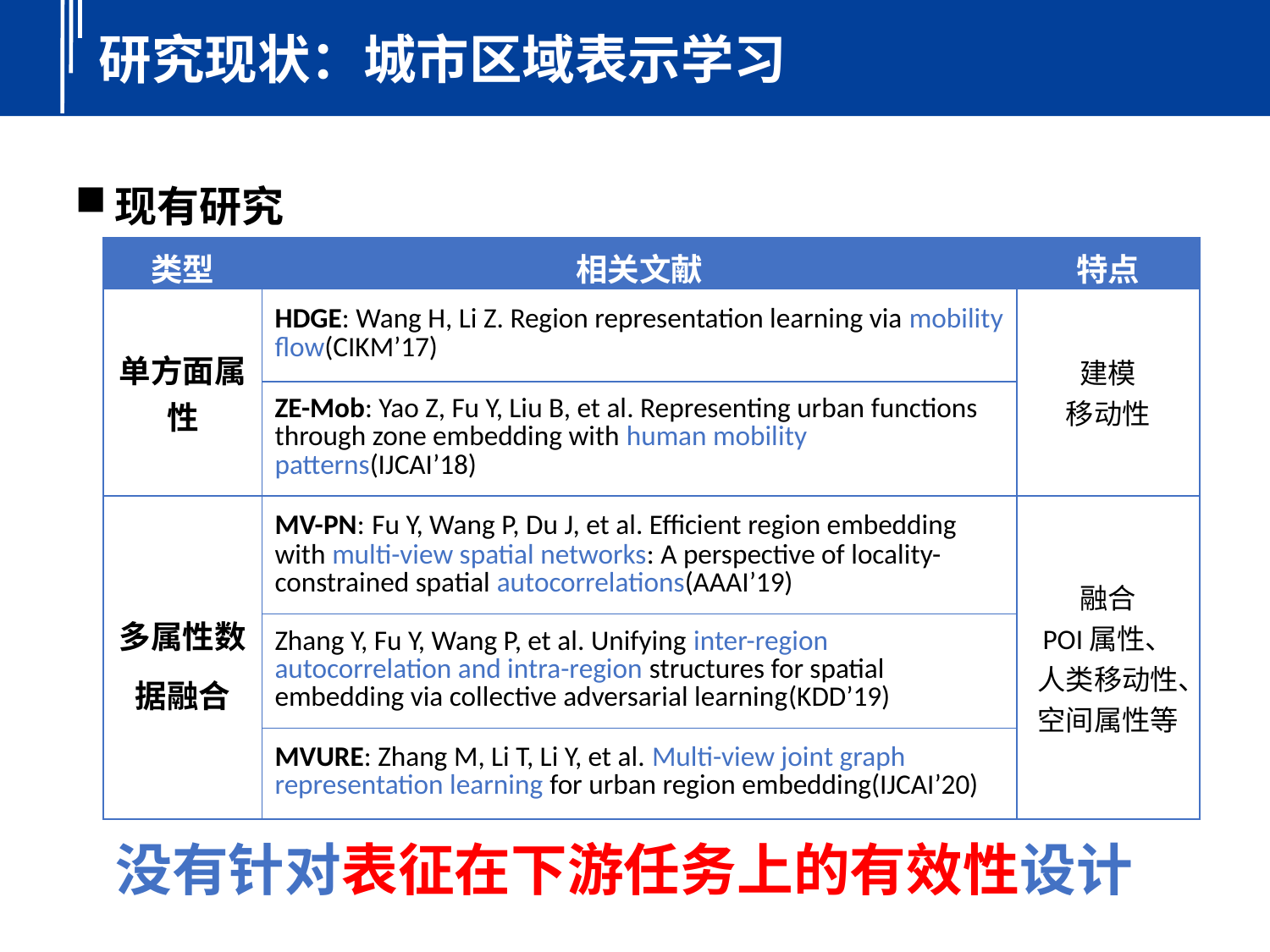

研究现状：城市区域表示学习
现有研究
| 类型 | 相关文献 | 特点 |
| --- | --- | --- |
| 单方面属性 | HDGE: Wang H, Li Z. Region representation learning via mobility flow(CIKM’17) | 建模 移动性 |
|  | ZE-Mob: Yao Z, Fu Y, Liu B, et al. Representing urban functions through zone embedding with human mobility patterns(IJCAI’18) |  |
| 多属性数据融合 | MV-PN: Fu Y, Wang P, Du J, et al. Efficient region embedding with multi-view spatial networks: A perspective of locality-constrained spatial autocorrelations(AAAI’19) | 融合 POI属性、 人类移动性、空间属性等 |
|  | Zhang Y, Fu Y, Wang P, et al. Unifying inter-region autocorrelation and intra-region structures for spatial embedding via collective adversarial learning(KDD’19) |  |
|  | MVURE: Zhang M, Li T, Li Y, et al. Multi-view joint graph representation learning for urban region embedding(IJCAI’20) |  |
没有针对表征在下游任务上的有效性设计
5